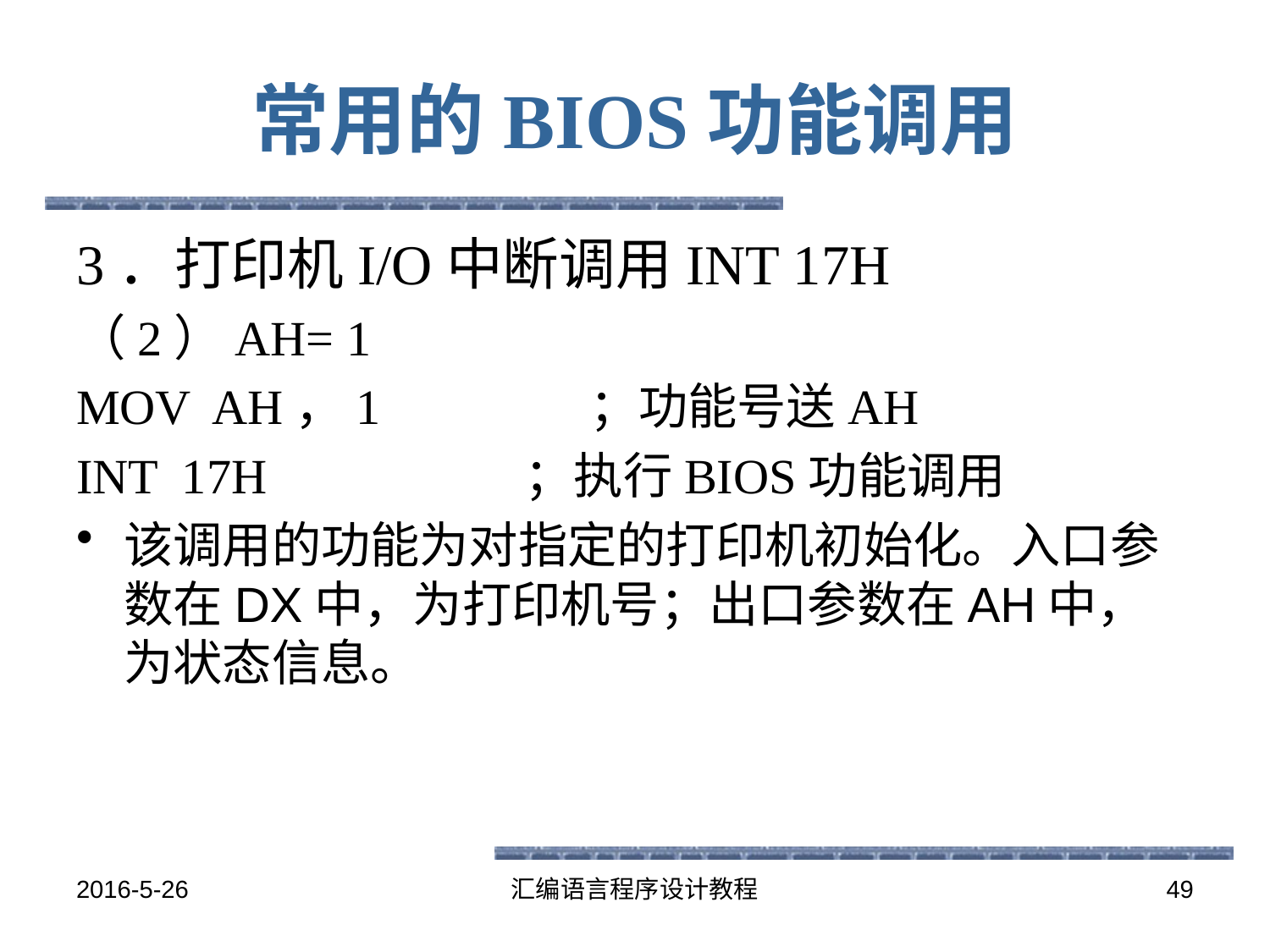

# 常用的BIOS功能调用
3．打印机I/O中断调用INT 17H
（2）AH= 1
MOV  AH，1                ；功能号送AH
INT  17H                    ；执行BIOS功能调用
该调用的功能为对指定的打印机初始化。入口参数在DX中，为打印机号；出口参数在AH中，为状态信息。
2016-5-26
汇编语言程序设计教程
49